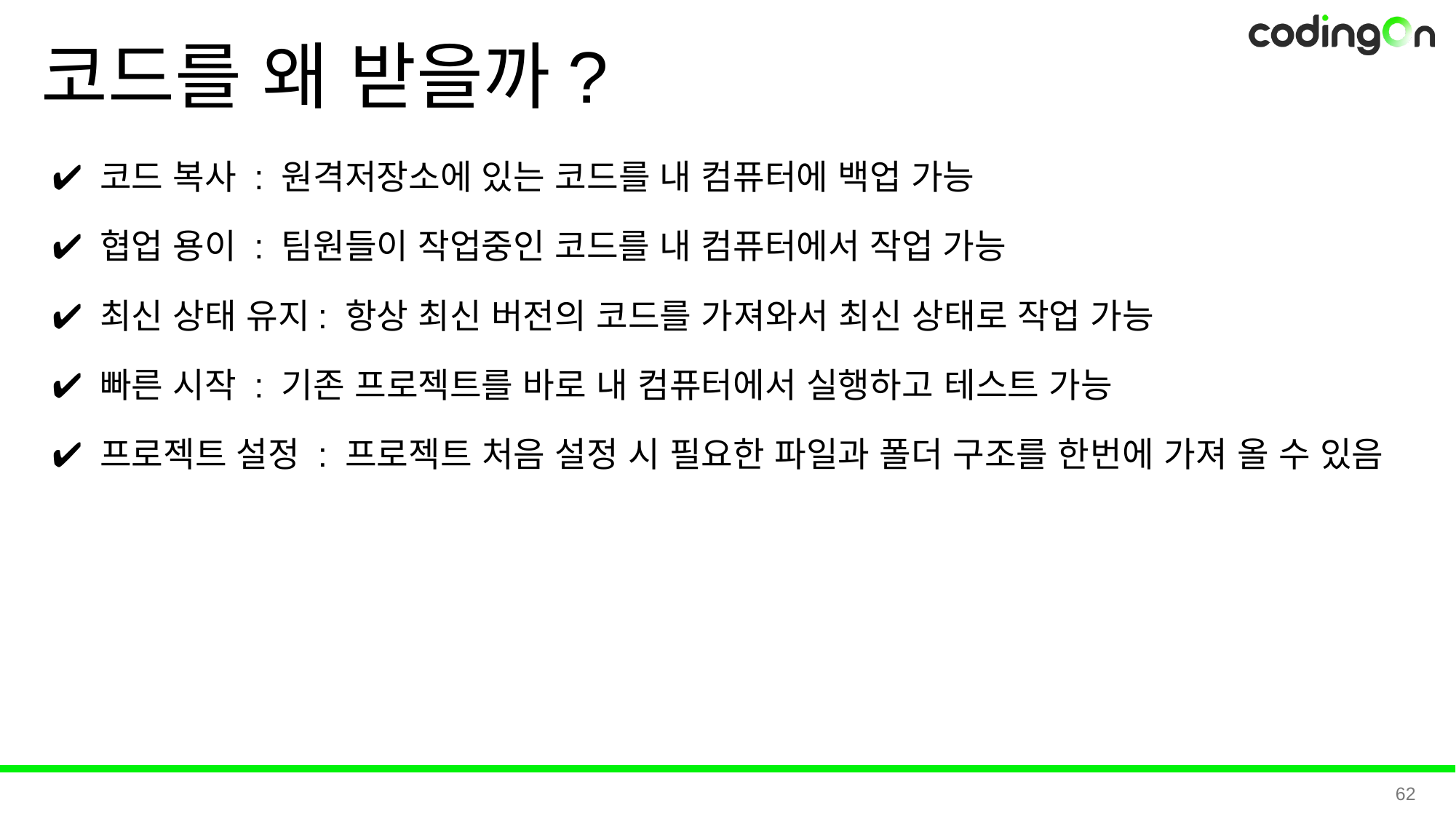

# 코드를 왜 받을까?
✔️ 코드 복사 : 원격저장소에 있는 코드를 내 컴퓨터에 백업 가능
✔️ 협업 용이 : 팀원들이 작업중인 코드를 내 컴퓨터에서 작업 가능
✔️ 최신 상태 유지: 항상 최신 버전의 코드를 가져와서 최신 상태로 작업 가능
✔️ 빠른 시작 : 기존 프로젝트를 바로 내 컴퓨터에서 실행하고 테스트 가능
✔️ 프로젝트 설정 : 프로젝트 처음 설정 시 필요한 파일과 폴더 구조를 한번에 가져 올 수 있음
62